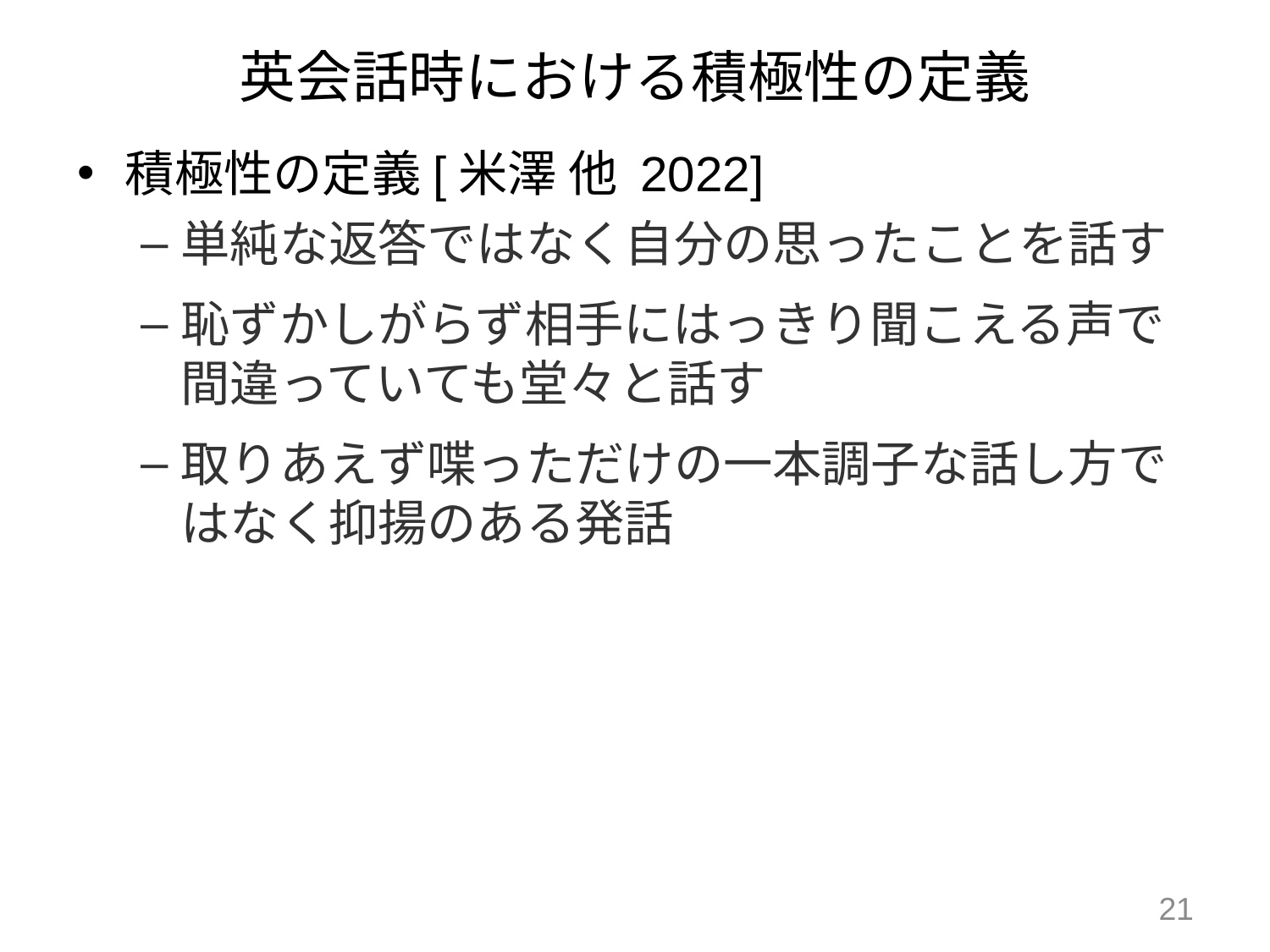

# 英会話時における積極性の定義
積極性の定義[米澤 他 2022]
単純な返答ではなく自分の思ったことを話す
恥ずかしがらず相手にはっきり聞こえる声で間違っていても堂々と話す
取りあえず喋っただけの一本調子な話し方ではなく抑揚のある発話
21